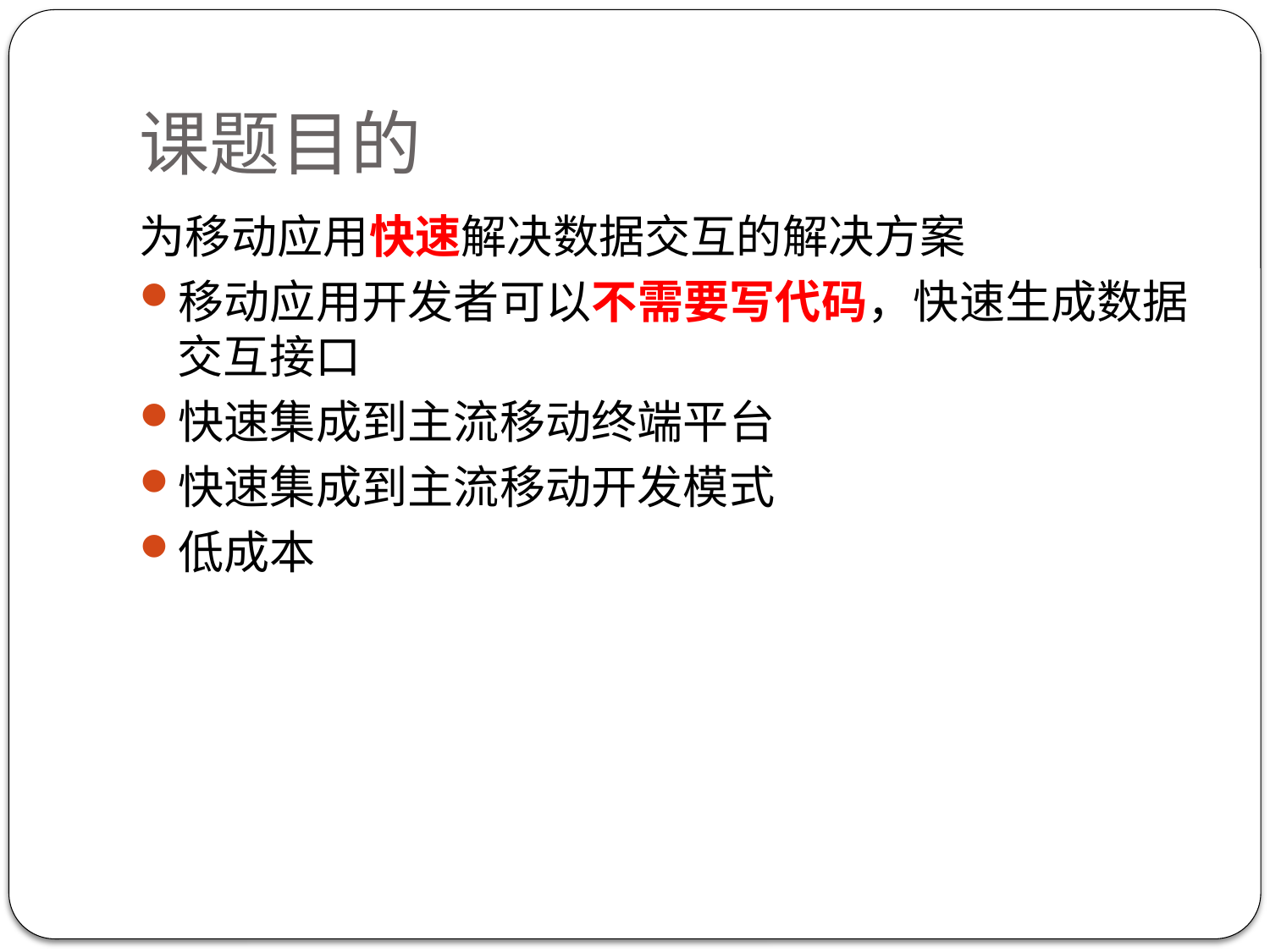

# 课题目的
为移动应用快速解决数据交互的解决方案
移动应用开发者可以不需要写代码，快速生成数据交互接口
快速集成到主流移动终端平台
快速集成到主流移动开发模式
低成本